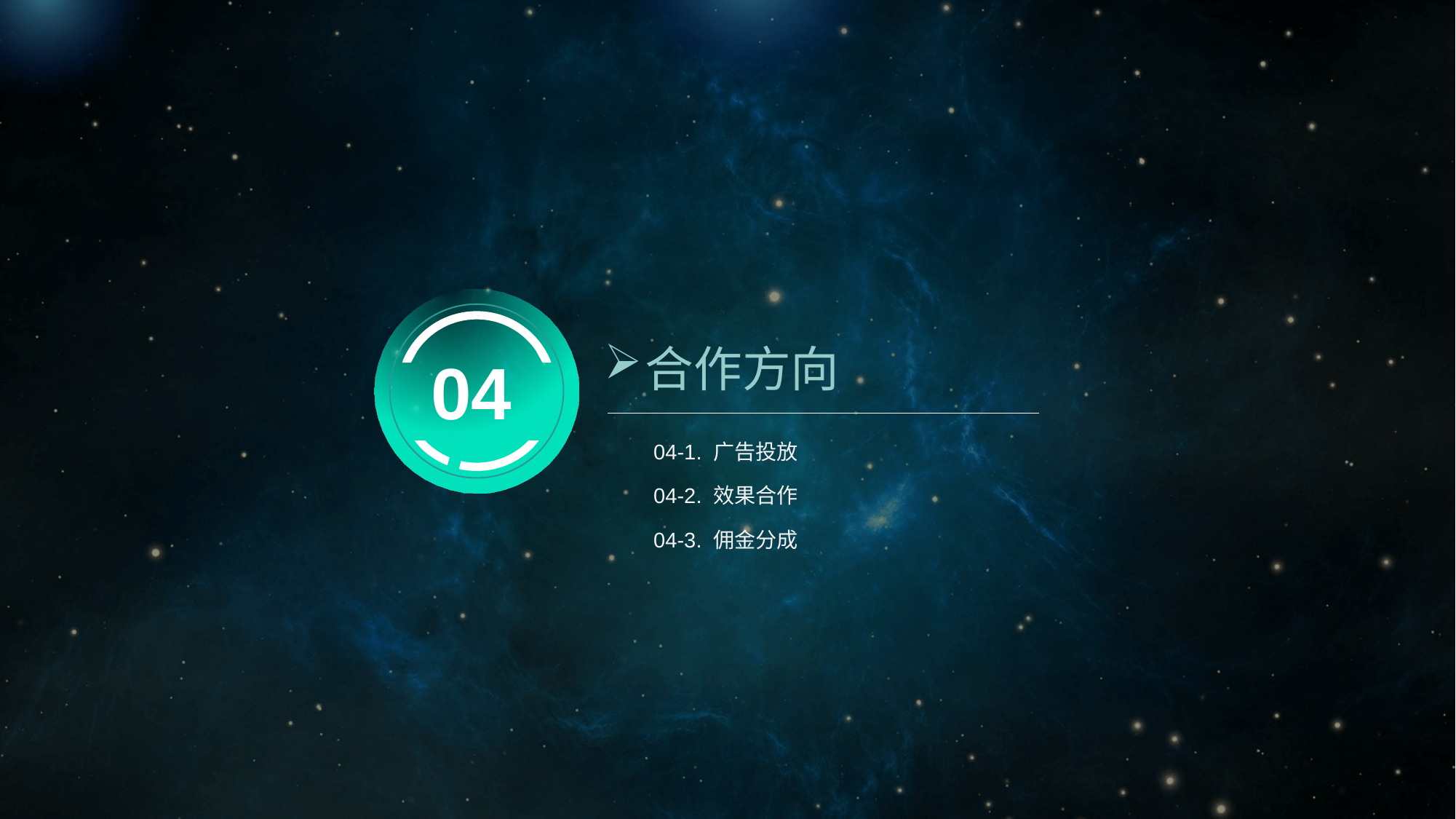

04
合作方向

04-1. 广告投放
04-2. 效果合作
04-3. 佣金分成